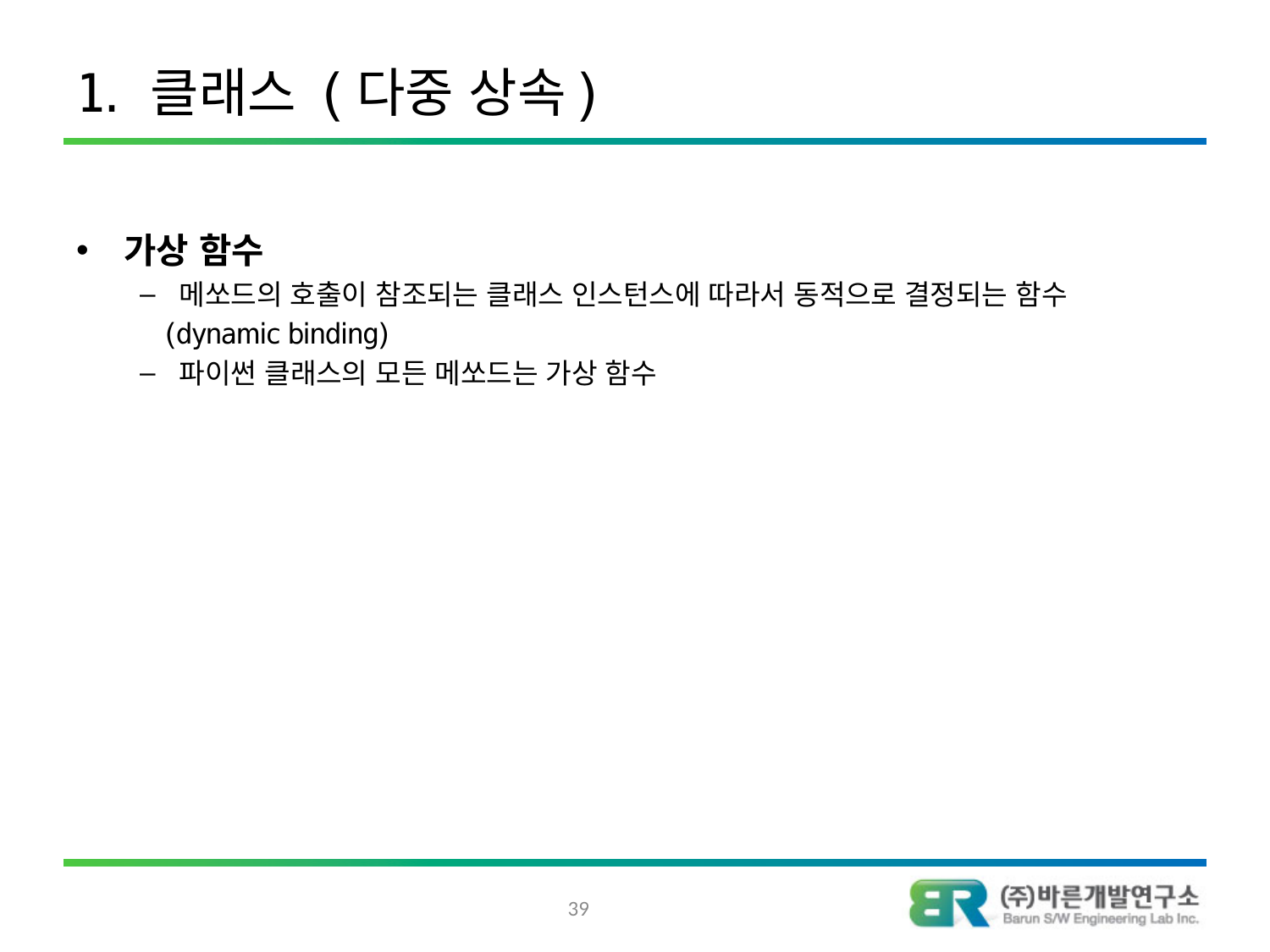

# 1. 클래스 (다중 상속)

가상 함수
메쏘드의 호출이 참조되는 클래스 인스턴스에 따라서 동적으로 결정되는 함수
   (dynamic binding)
파이썬 클래스의 모든 메쏘드는 가상 함수

39